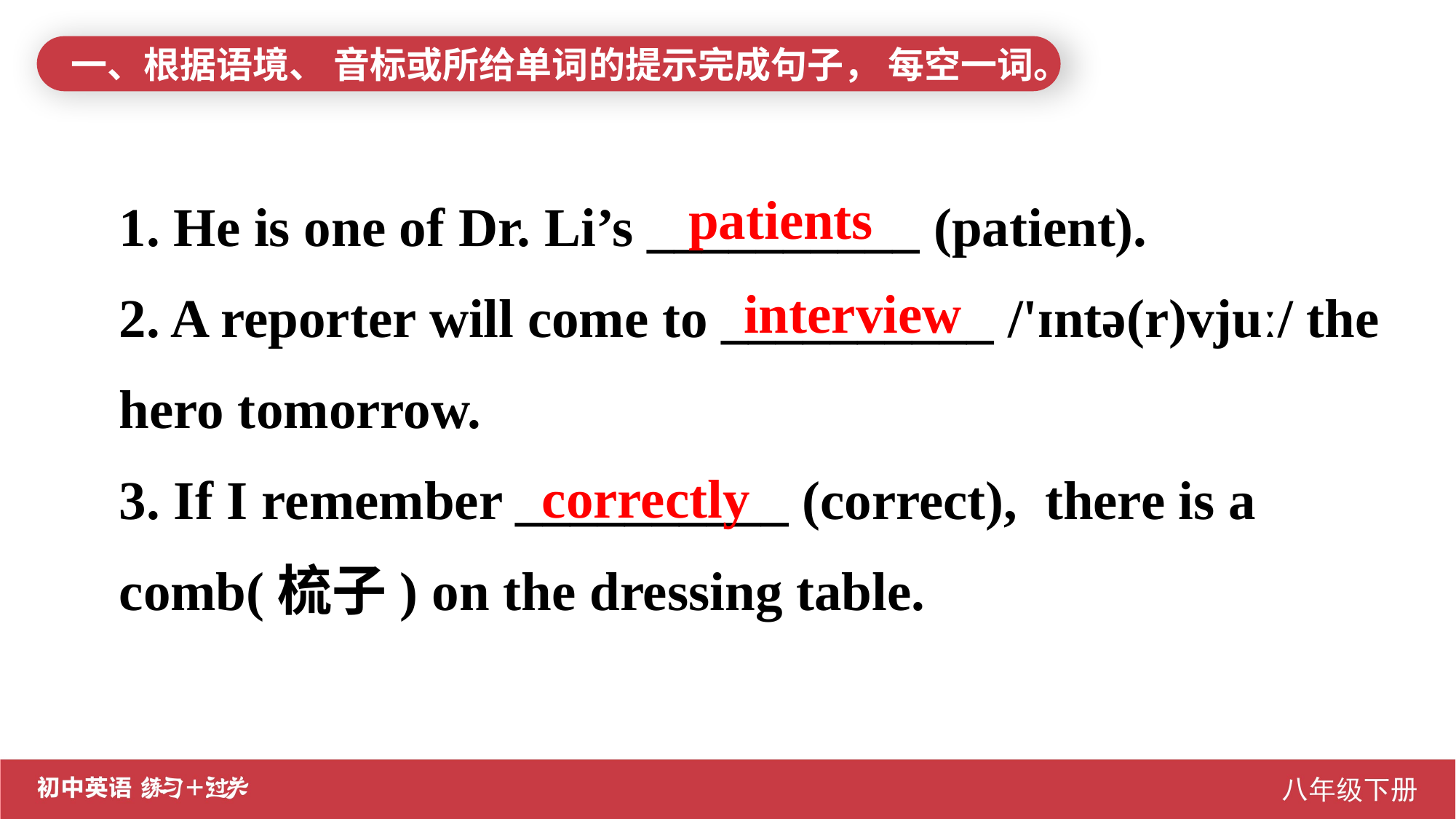

一、根据语境、 音标或所给单词的提示完成句子， 每空一词。
1. He is one of Dr. Li’s __________ (patient).
2. A reporter will come to __________ /'ɪntə(r)vjuː/ the hero tomorrow.
3. If I remember __________ (correct),  there is a comb(梳子) on the dressing table.
patients
interview
correctly